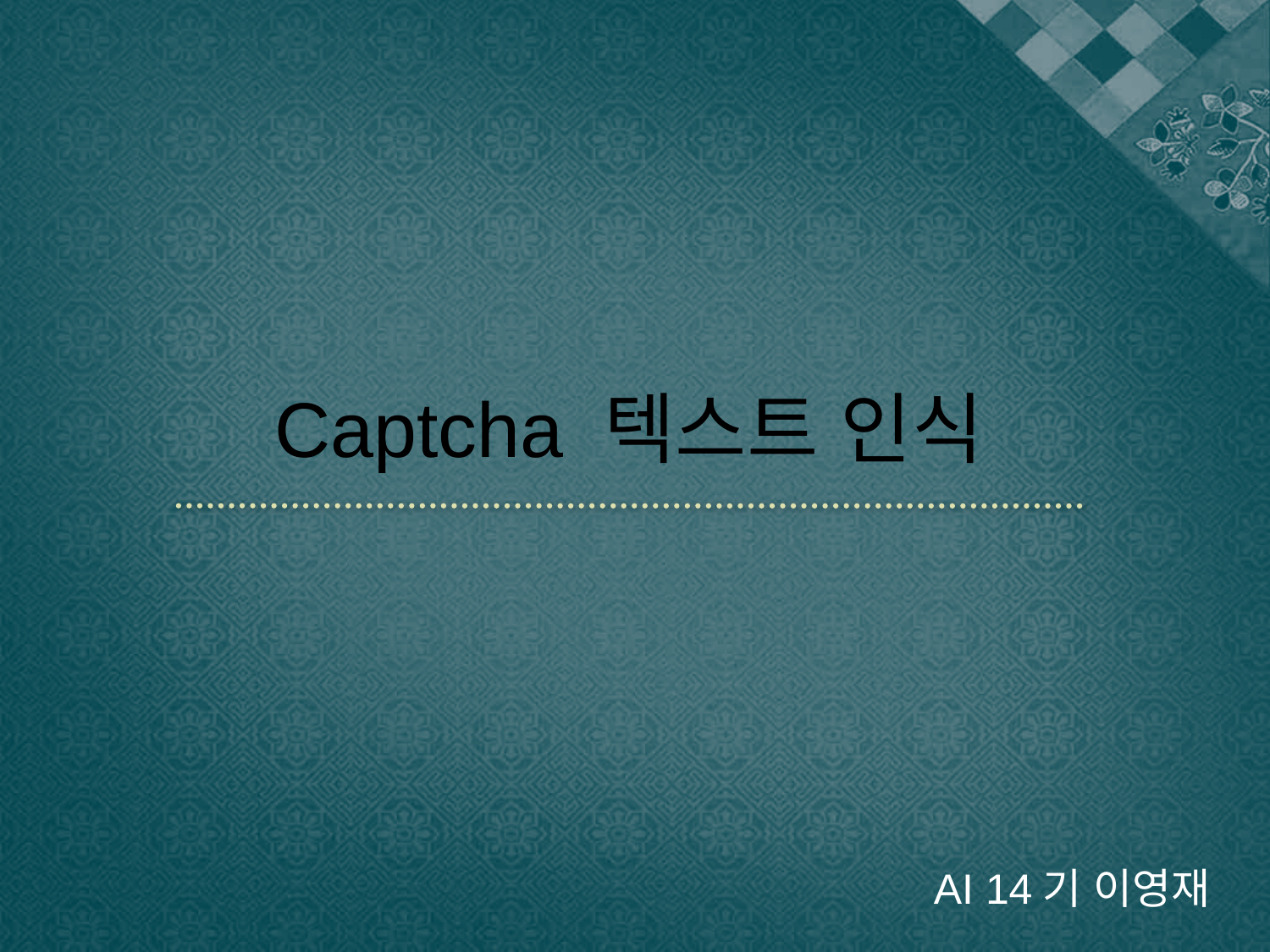

# Captcha 텍스트 인식
AI 14기 이영재